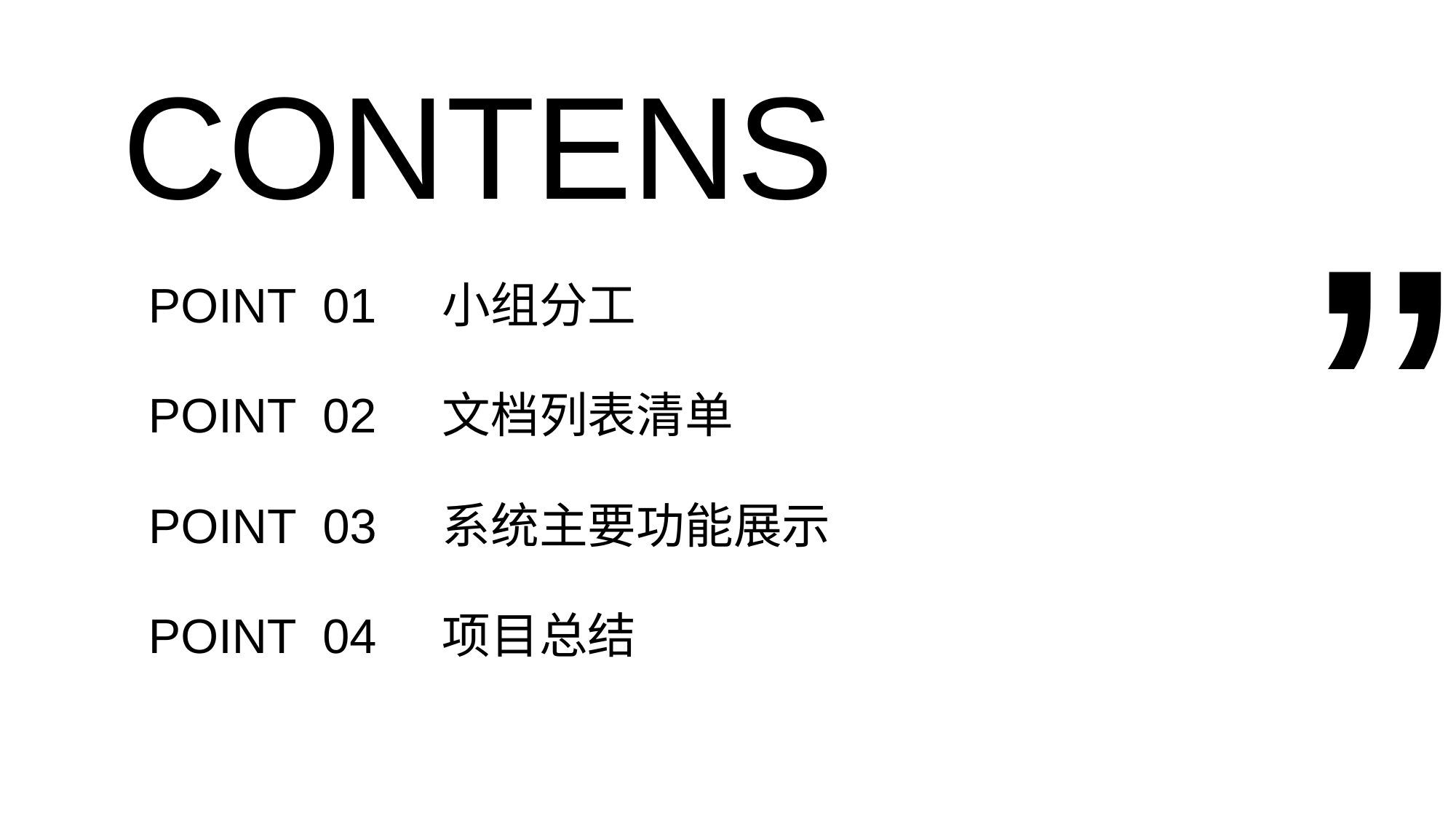

CONTENS
”
 POINT  01    小组分工
 POINT  02    文档列表清单
 POINT  03    系统主要功能展示
 POINT  04    项目总结